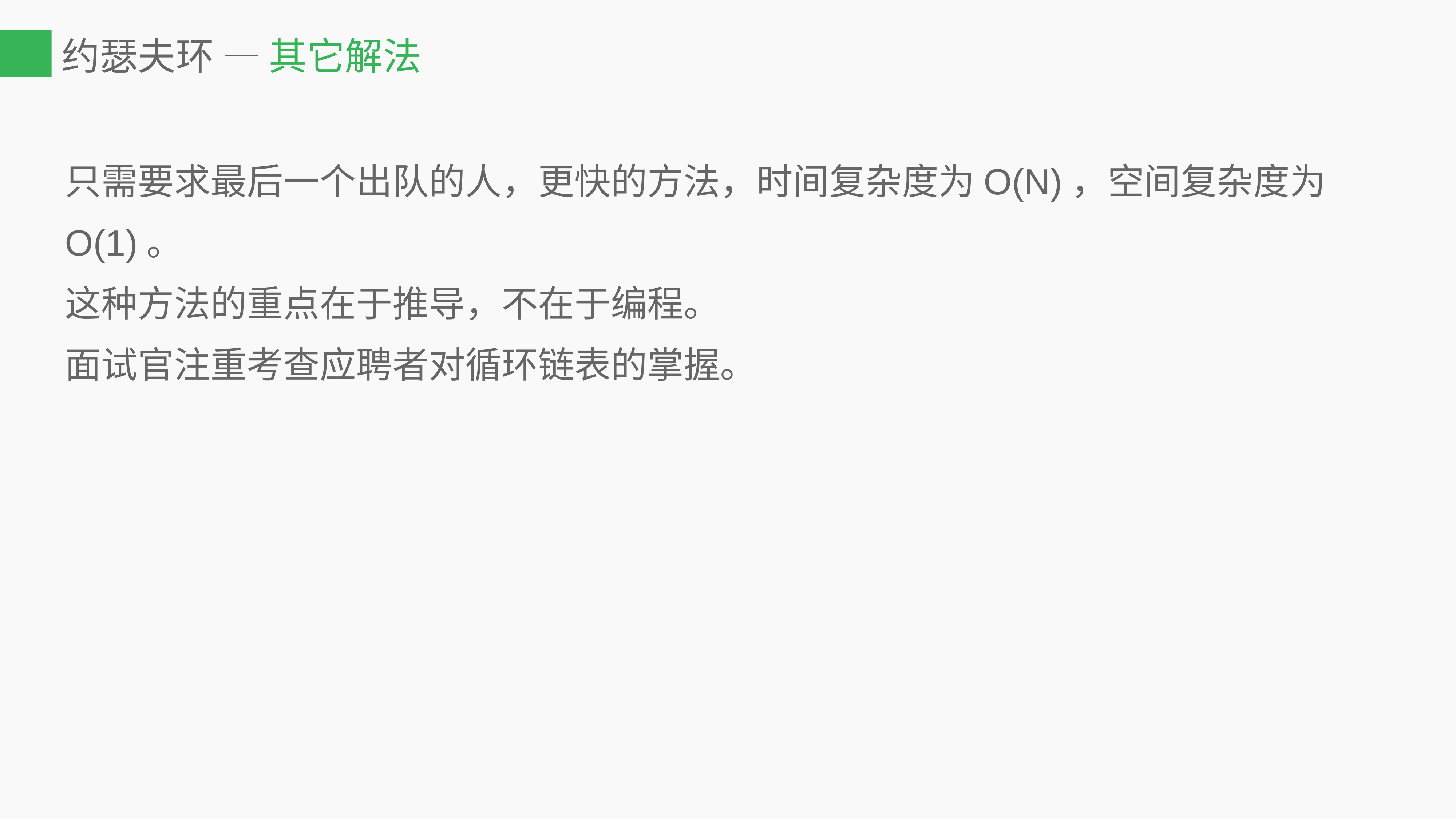

# 约瑟夫环 — 其它解法
只需要求最后一个出队的人，更快的方法，时间复杂度为O(N)，空间复杂度为O(1)。
这种方法的重点在于推导，不在于编程。
面试官注重考查应聘者对循环链表的掌握。